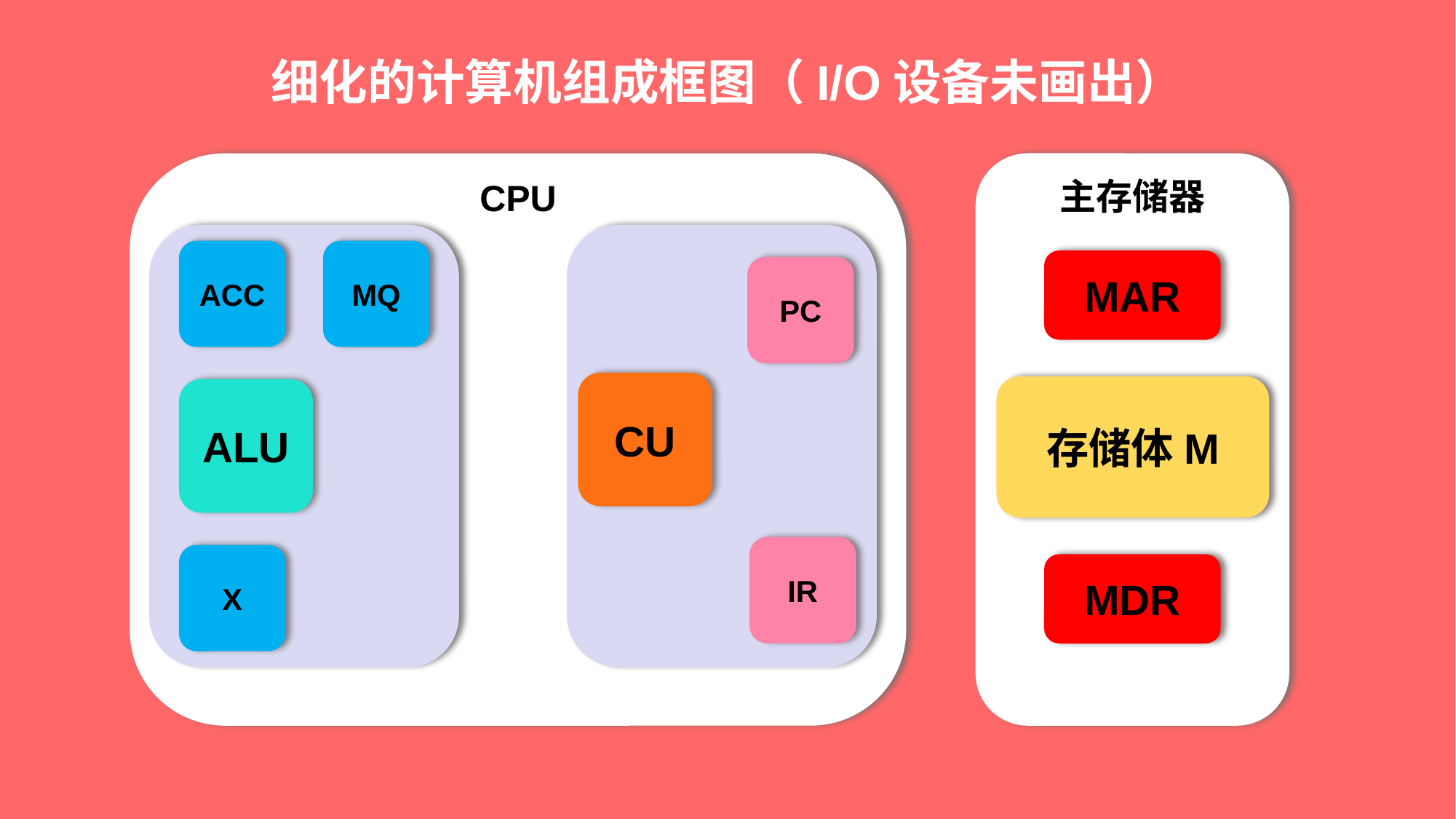

细化的计算机组成框图（I/O设备未画出）

主存储器
CPU

ACC
MQ
MAR
PC
CU
存储体M
ALU
IR
X
MDR